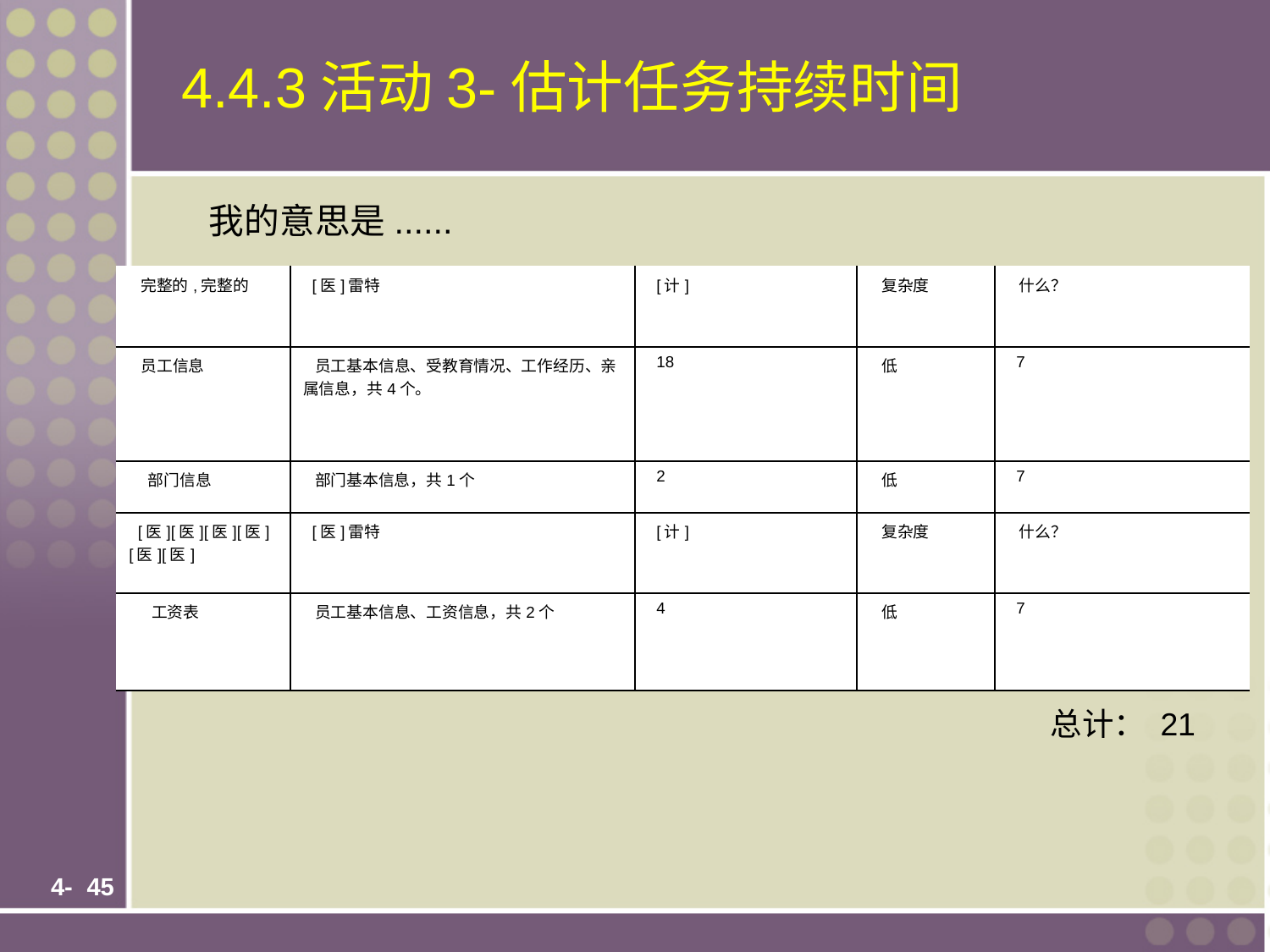

# 4.4.3活动3-估计任务持续时间
  我的意思是......
| 完整的,完整的 | [医]雷特 | [计] | 复杂度 | 什么？ |
| --- | --- | --- | --- | --- |
| 员工信息 | 员工基本信息、受教育情况、工作经历、亲属信息，共4个。 | 18 | 低 | 7 |
| 部门信息 | 部门基本信息，共1个 | 2 | 低 | 7 |
| [医][医][医][医][医][医] | [医]雷特 | [计] | 复杂度 | 什么？ |
| 工资表 | 员工基本信息、工资信息，共2个 | 4 | 低 | 7 |
  总计： 21
  4-  45